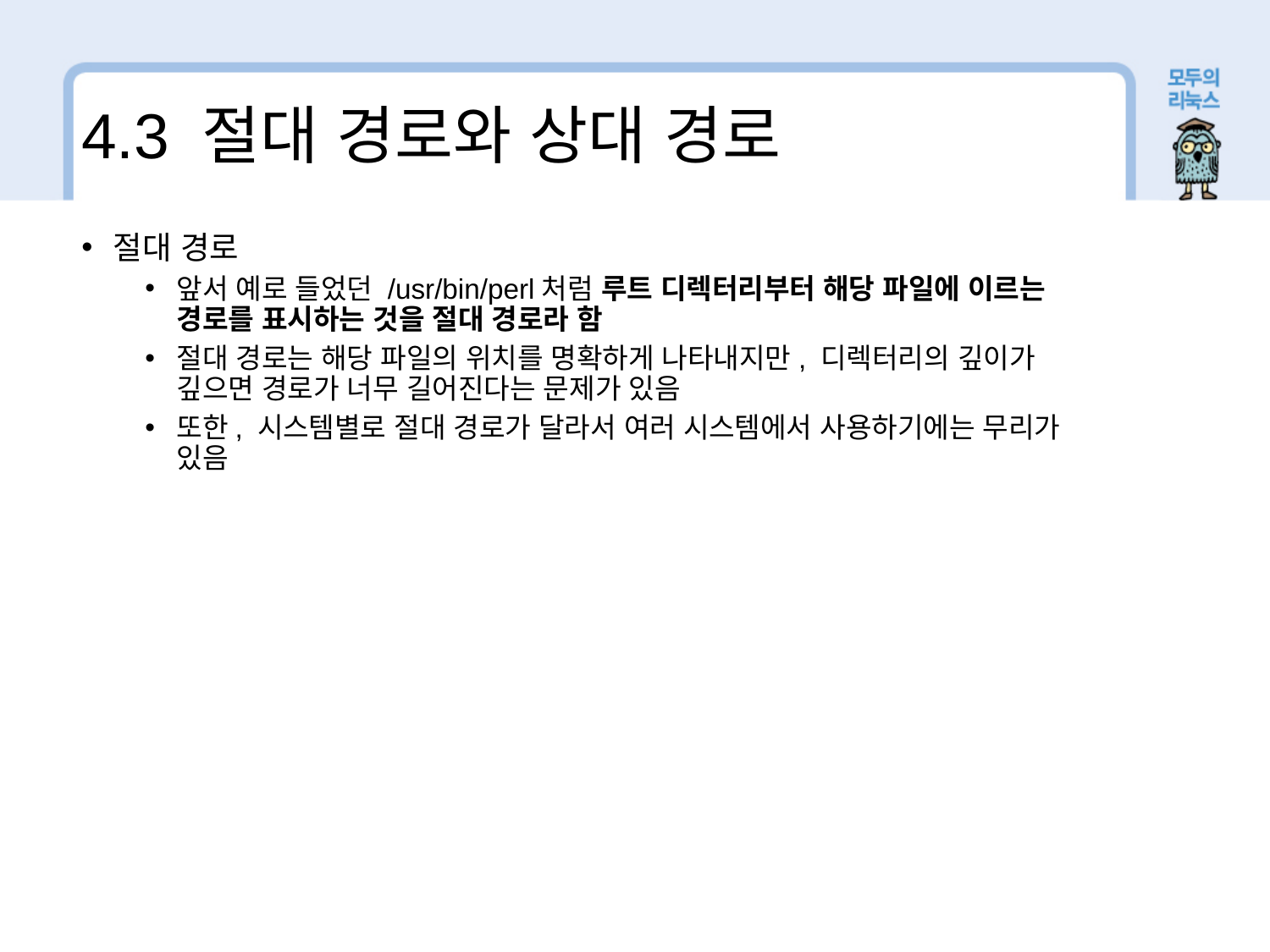

4.3 절대 경로와 상대 경로
절대 경로
앞서 예로 들었던 /usr/bin/perl처럼 루트 디렉터리부터 해당 파일에 이르는 경로를 표시하는 것을 절대 경로라 함
절대 경로는 해당 파일의 위치를 명확하게 나타내지만, 디렉터리의 깊이가 깊으면 경로가 너무 길어진다는 문제가 있음
또한, 시스템별로 절대 경로가 달라서 여러 시스템에서 사용하기에는 무리가 있음